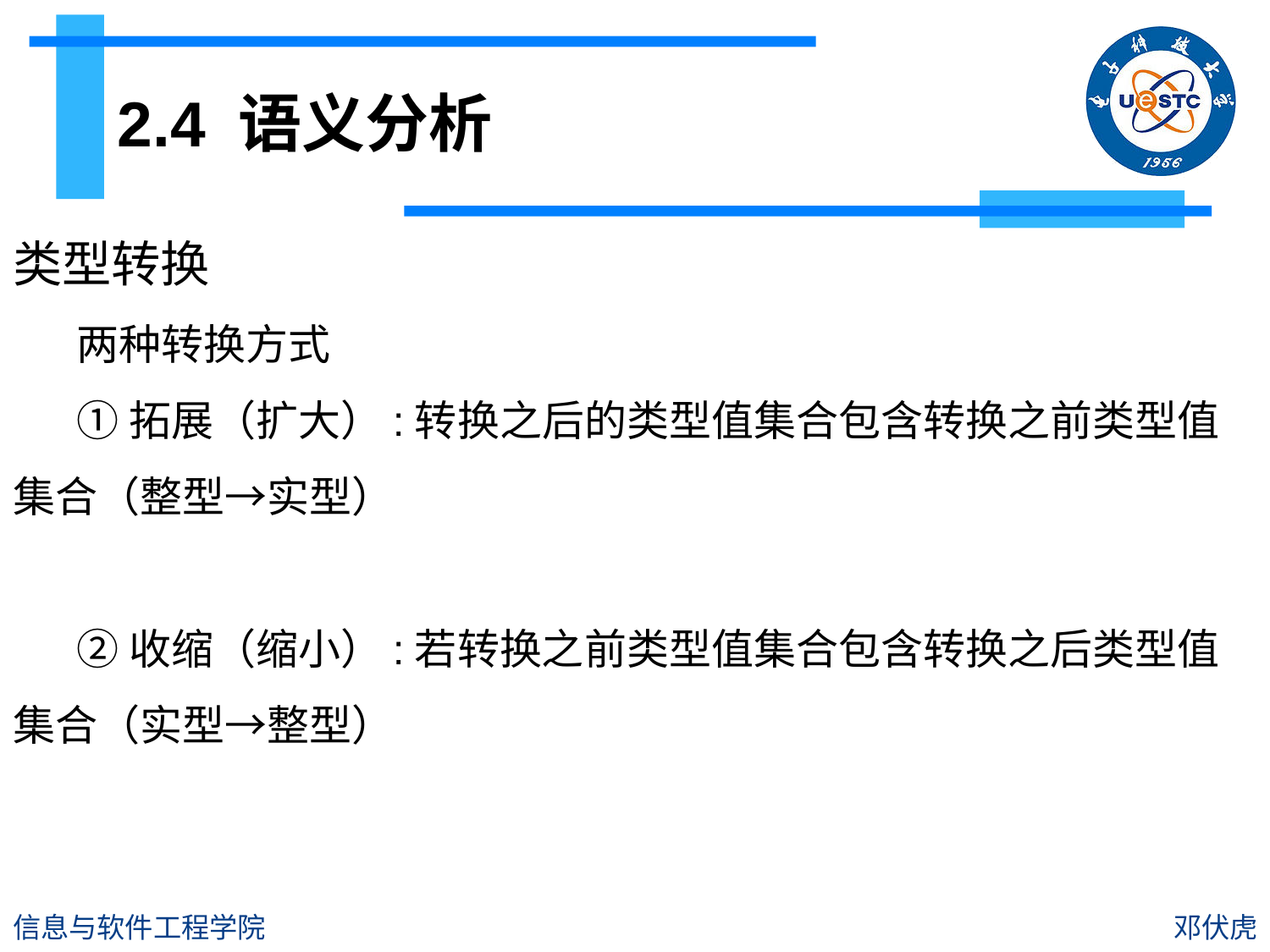

# 2.4 语义分析
类型转换
两种转换方式
①拓展（扩大）:转换之后的类型值集合包含转换之前类型值集合（整型→实型）

②收缩（缩小）:若转换之前类型值集合包含转换之后类型值集合（实型→整型）

45
信息与软件工程学院
邓伏虎